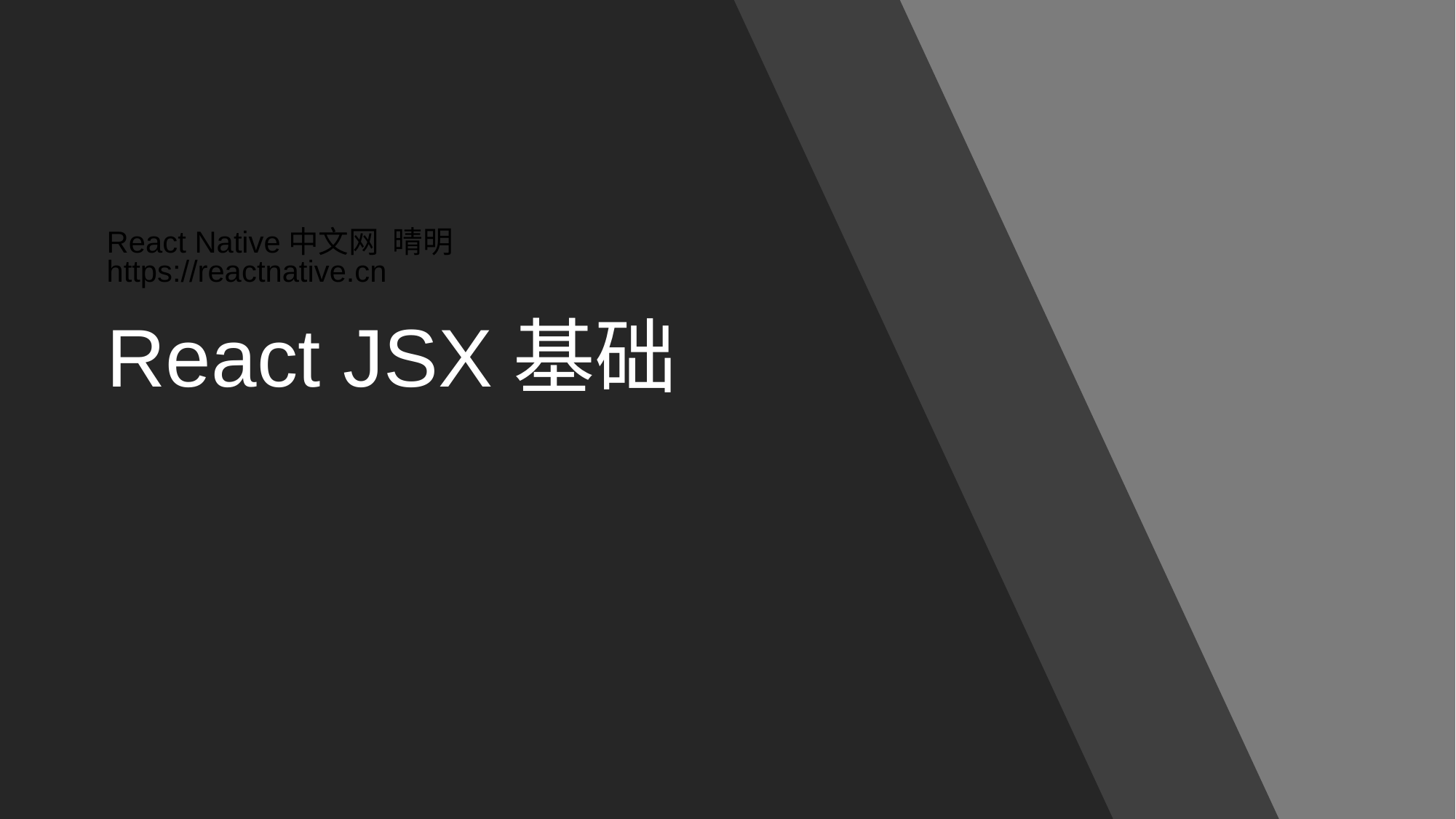

React Native中文网  晴明
https://reactnative.cn
# React JSX基础